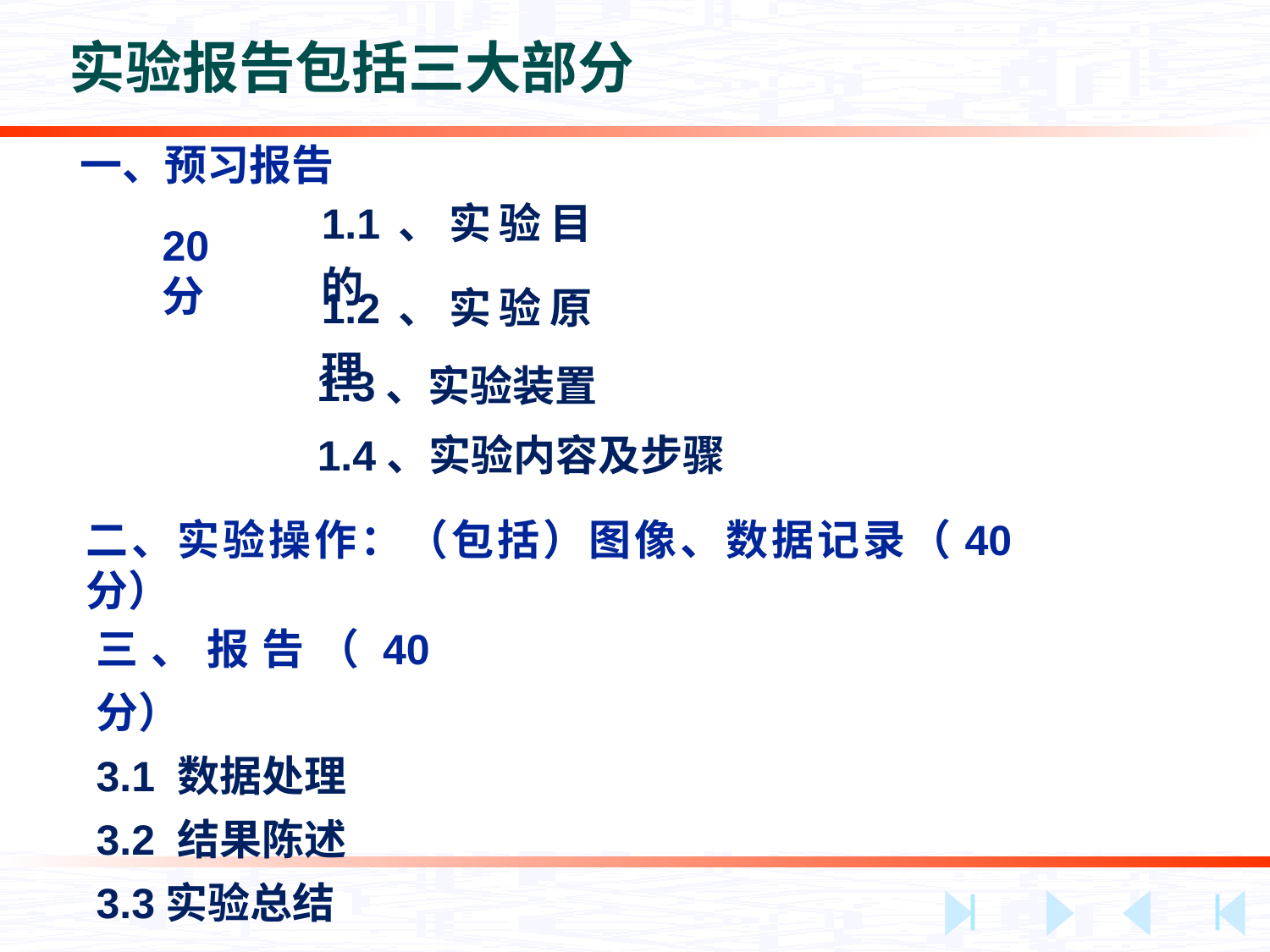

实验报告包括三大部分
一、预习报告
1.1、实验目的
20分
1.2、实验原理
1.3、实验装置
1.4、实验内容及步骤
二、实验操作：（包括）图像、数据记录（40分）
三、报告（40分）
3.1 数据处理
3.2 结果陈述
3.3实验总结